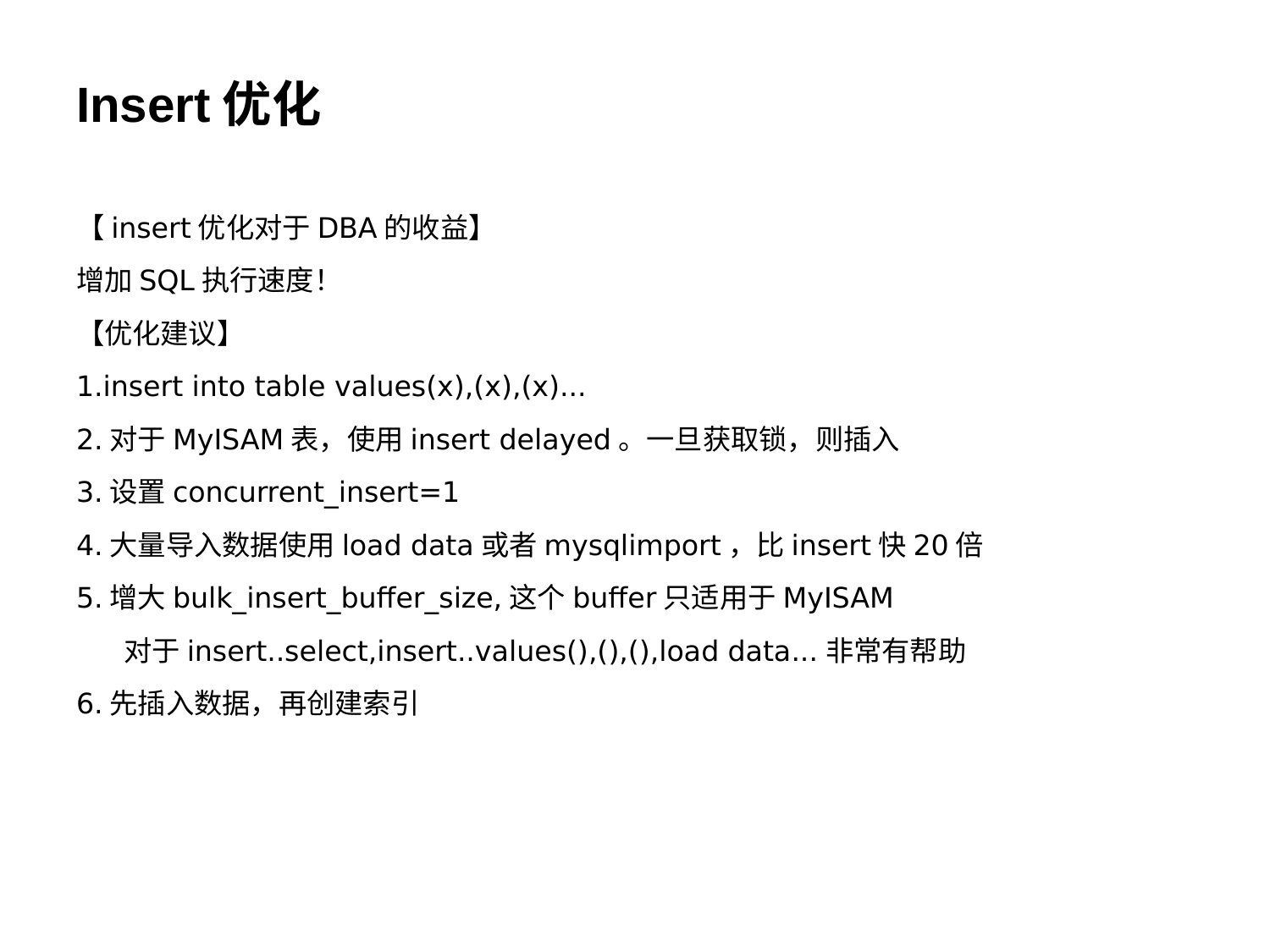

# Insert优化
【insert优化对于DBA的收益】
增加SQL执行速度！
【优化建议】
1.insert into table values(x),(x),(x)...
2.对于MyISAM表，使用insert delayed。一旦获取锁，则插入
3.设置concurrent_insert=1
4.大量导入数据使用load data或者mysqlimport，比insert快20倍
5.增大bulk_insert_buffer_size,这个buffer只适用于MyISAM
	对于insert..select,insert..values(),(),(),load data...非常有帮助
6.先插入数据，再创建索引